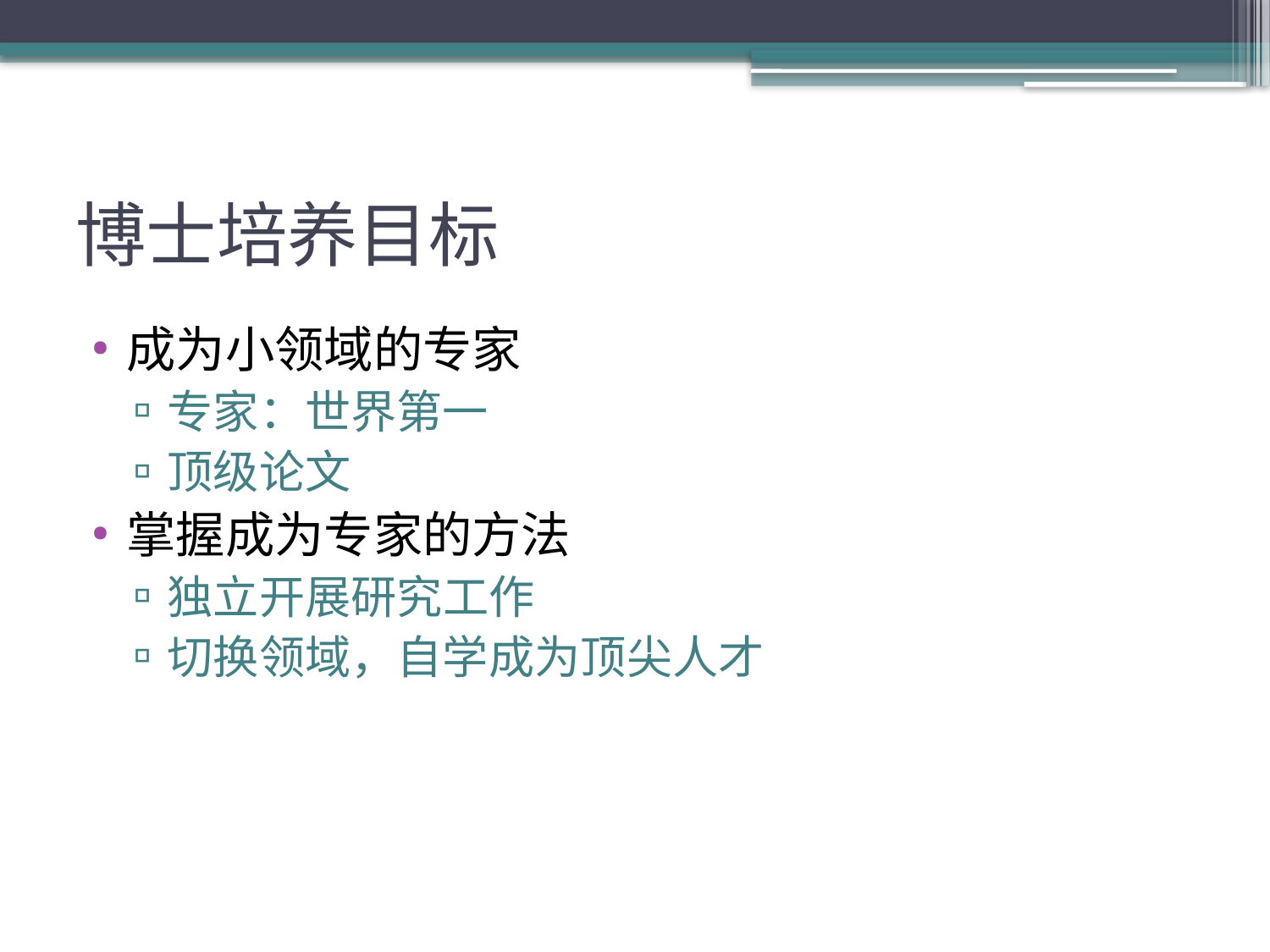

# 博士培养目标
成为小领域的专家
专家：世界第一
顶级论文
掌握成为专家的方法
独立开展研究工作
切换领域，自学成为顶尖人才